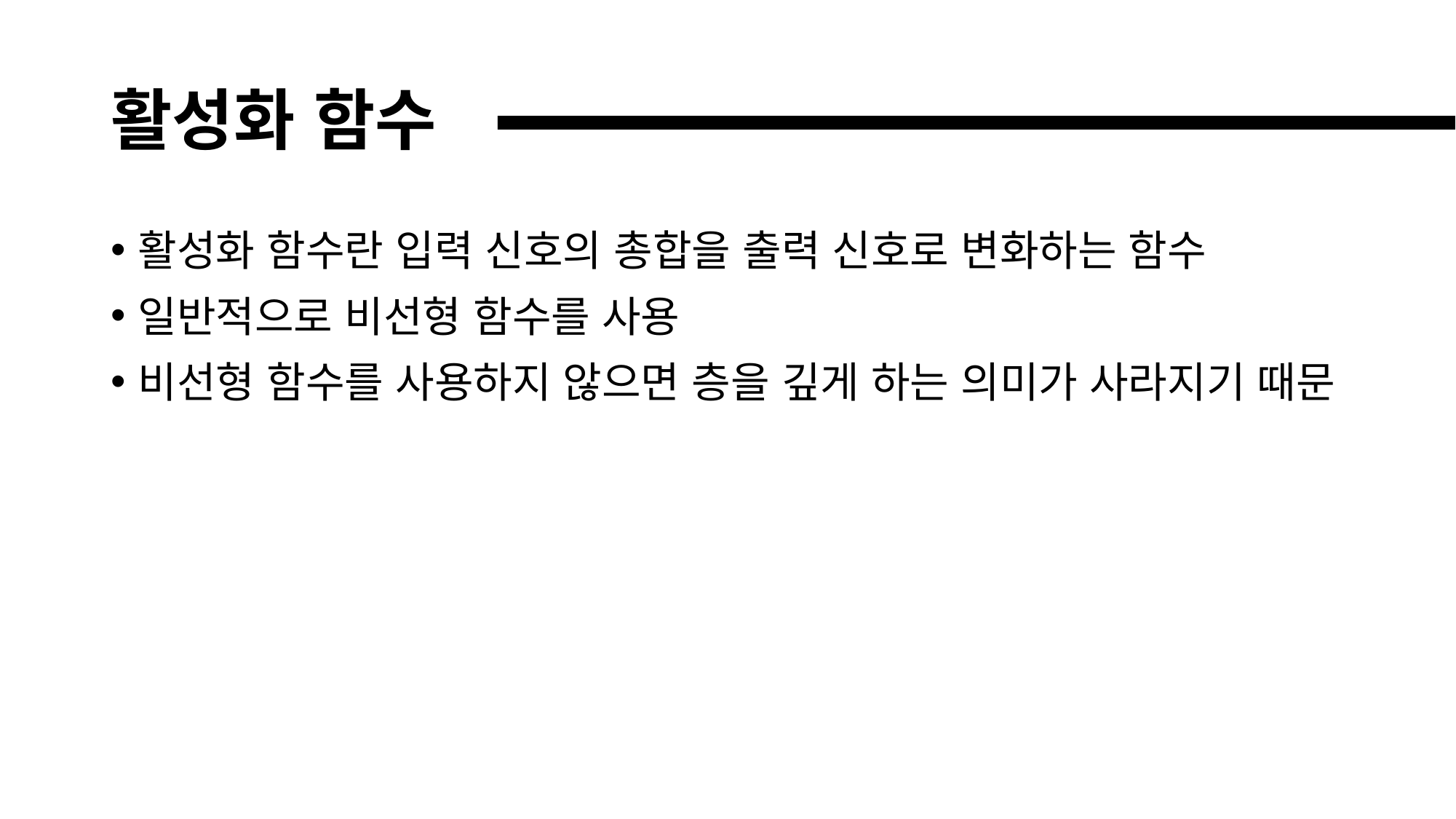

# 활성화 함수
활성화 함수란 입력 신호의 총합을 출력 신호로 변화하는 함수
일반적으로 비선형 함수를 사용
비선형 함수를 사용하지 않으면 층을 깊게 하는 의미가 사라지기 때문